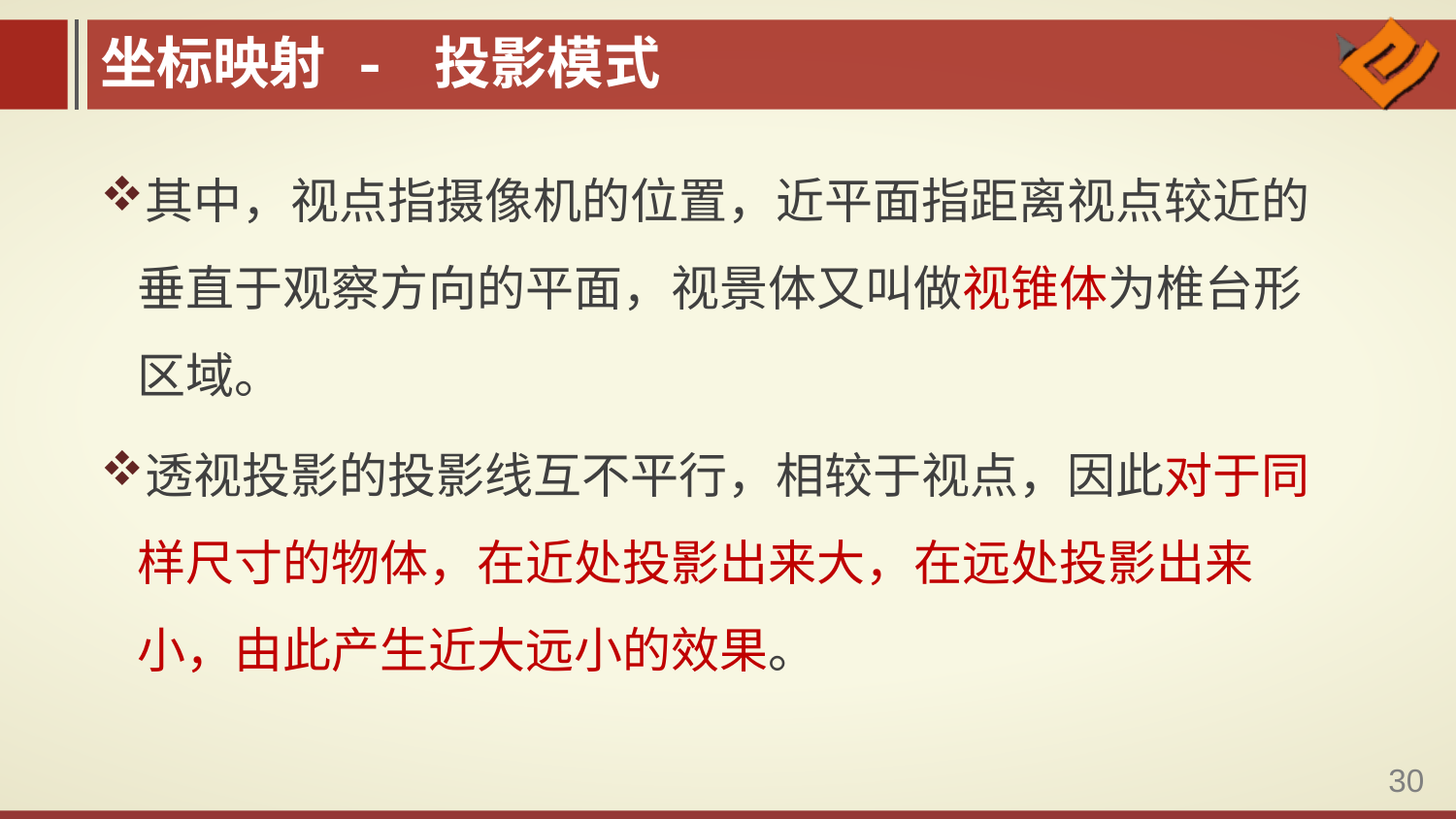

坐标映射 - 投影模式
其中，视点指摄像机的位置，近平面指距离视点较近的垂直于观察方向的平面，视景体又叫做视锥体为椎台形区域。
透视投影的投影线互不平行，相较于视点，因此对于同样尺寸的物体，在近处投影出来大，在远处投影出来小，由此产生近大远小的效果。